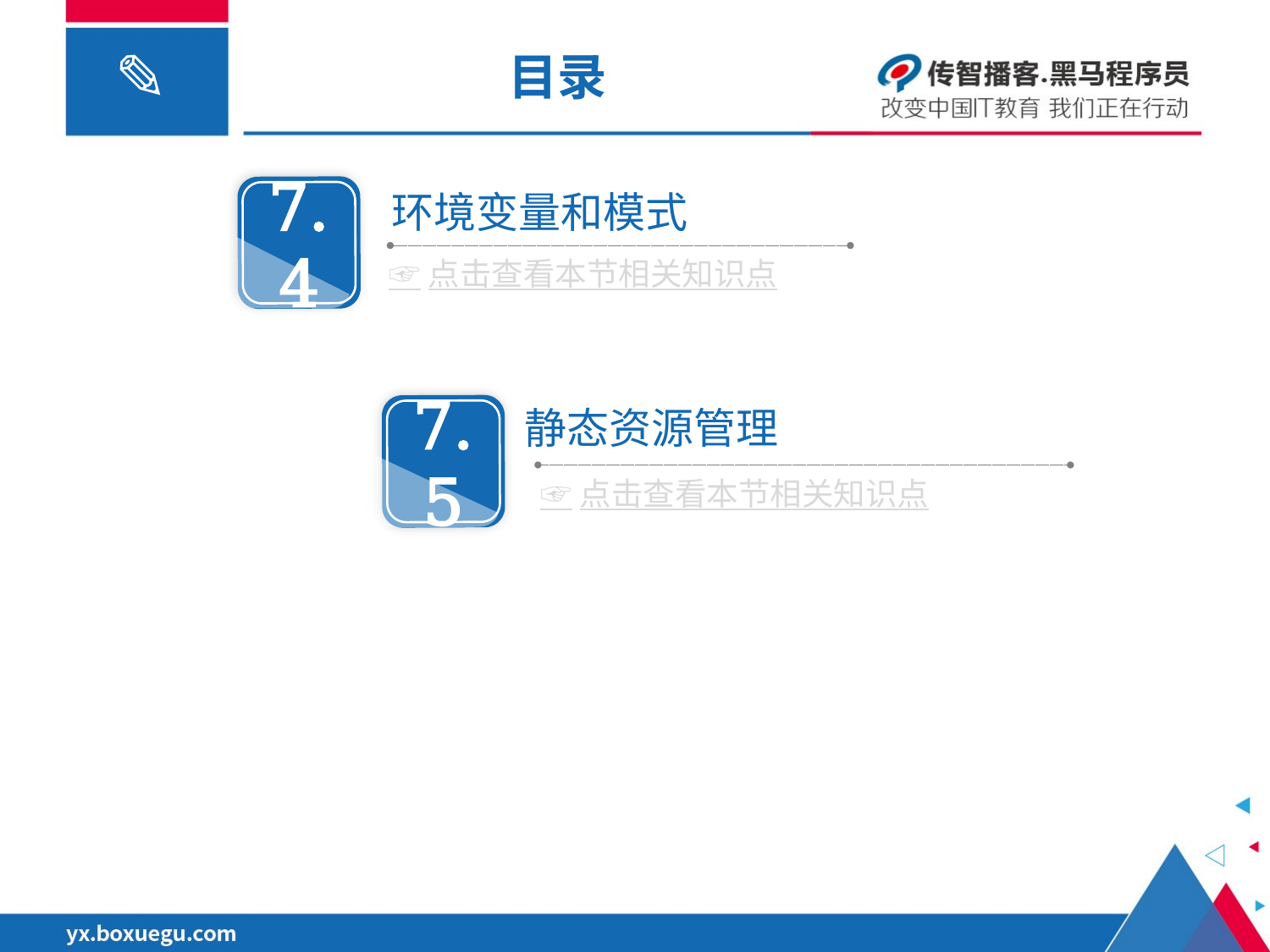

# 目录
7.4

环境变量和模式
☞点击查看本节相关知识点
7.5

静态资源管理
☞点击查看本节相关知识点